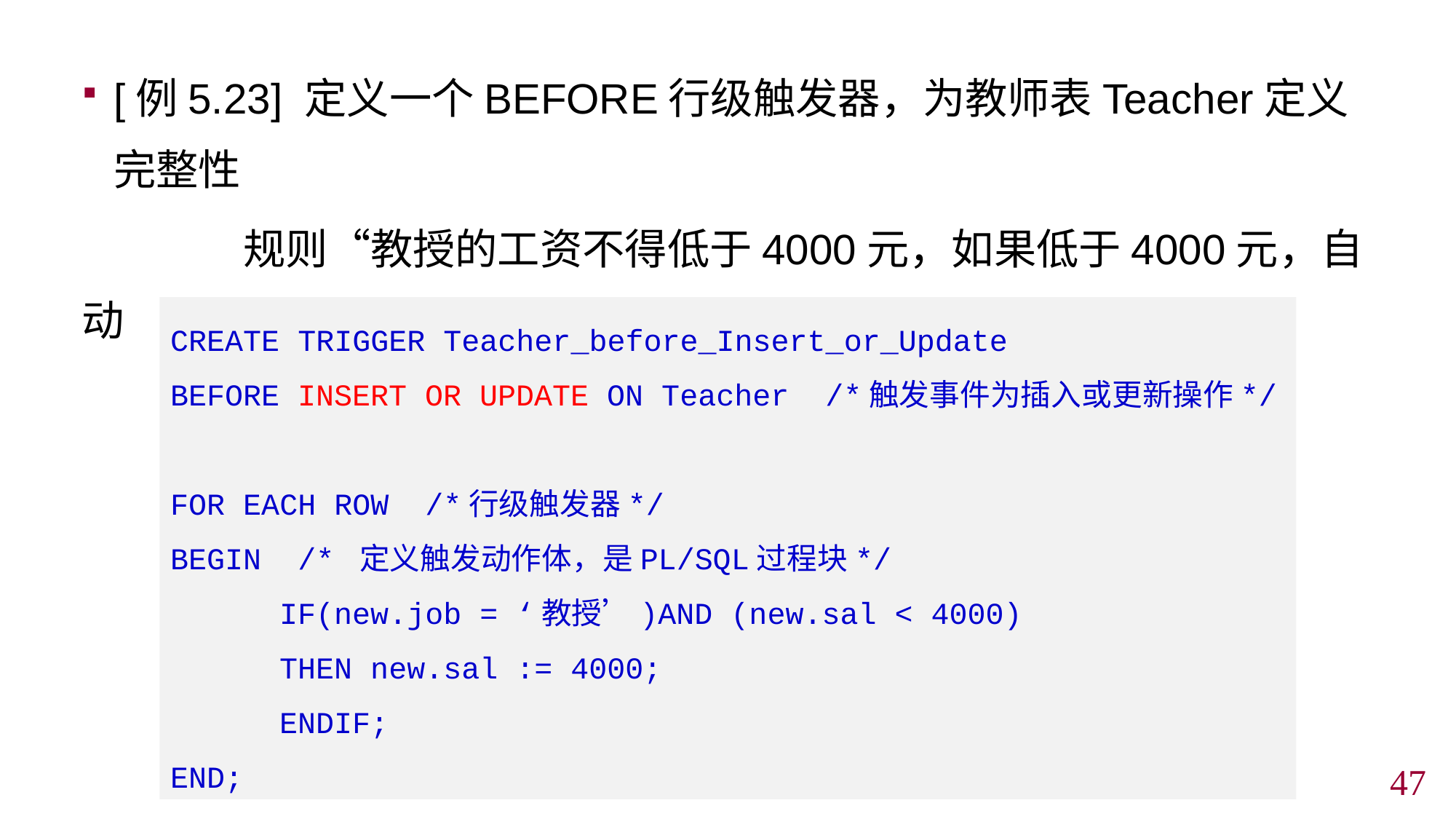

[例5.23] 定义一个BEFORE行级触发器，为教师表Teacher定义完整性
                规则“教授的工资不得低于4000元，如果低于4000元，自动
                改为4000元”
CREATE TRIGGER Teacher_before_Insert_or_Update
BEFORE INSERT OR UPDATE ON Teacher  /*触发事件为插入或更新操作*/
FOR EACH ROW  /*行级触发器*/
BEGIN  /* 定义触发动作体，是PL/SQL过程块*/
	IF(new.job = ‘教授’)AND (new.sal < 4000)
      THEN new.sal := 4000;
      ENDIF;
END;
47